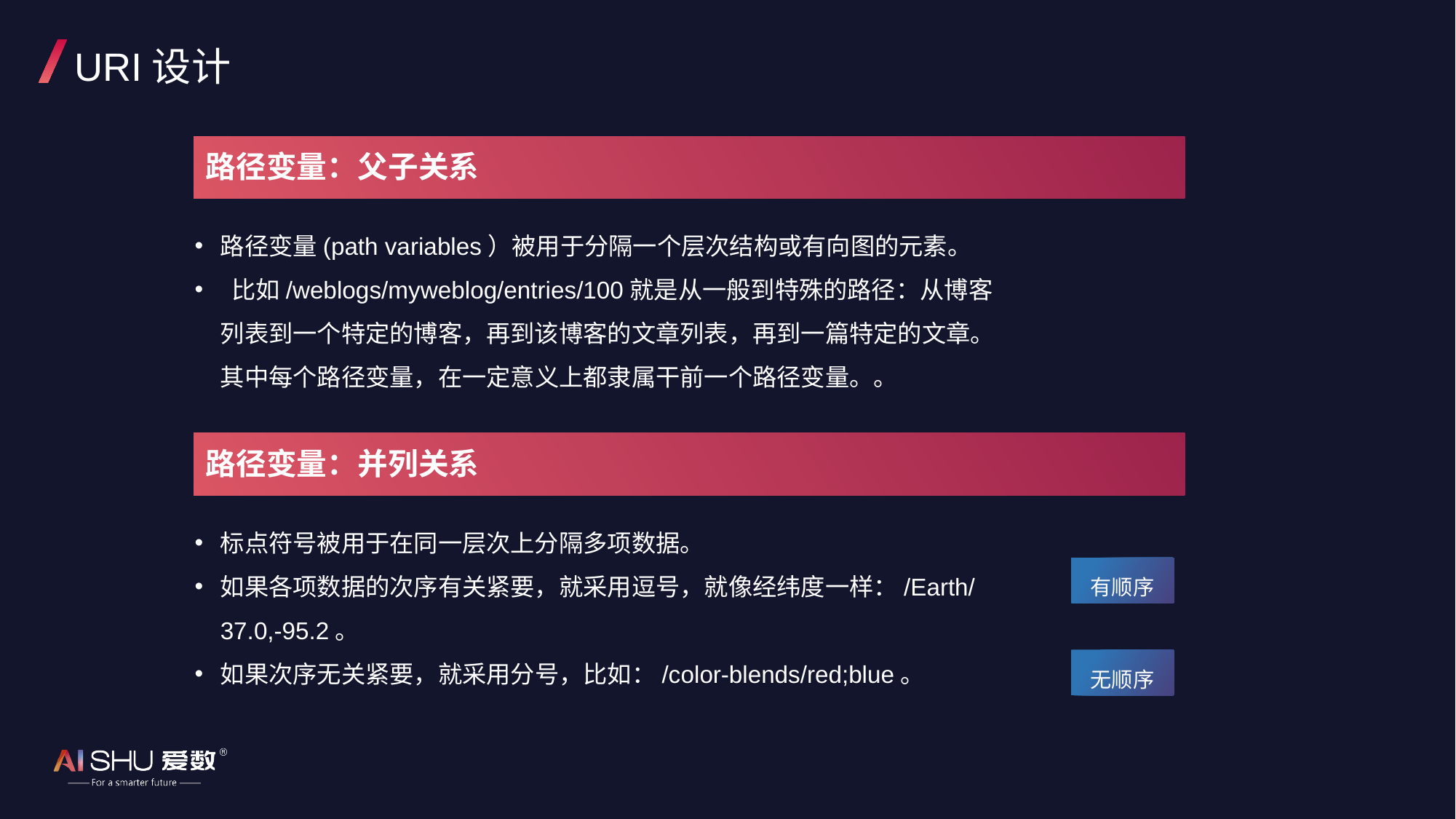

# URI设计

路径变量：父子关系
路径变量(path variables）被用于分隔一个层次结构或有向图的元素。
 比如/weblogs/myweblog/entries/100就是从一般到特殊的路径：从博客列表到一个特定的博客，再到该博客的文章列表，再到一篇特定的文章。其中每个路径变量，在一定意义上都隶属干前一个路径变量。。

路径变量：并列关系
标点符号被用于在同一层次上分隔多项数据。
如果各项数据的次序有关紧要，就采用逗号，就像经纬度一样：/Earth/37.0,-95.2。
如果次序无关紧要，就采用分号，比如：/color-blends/red;blue。
有顺序
无顺序